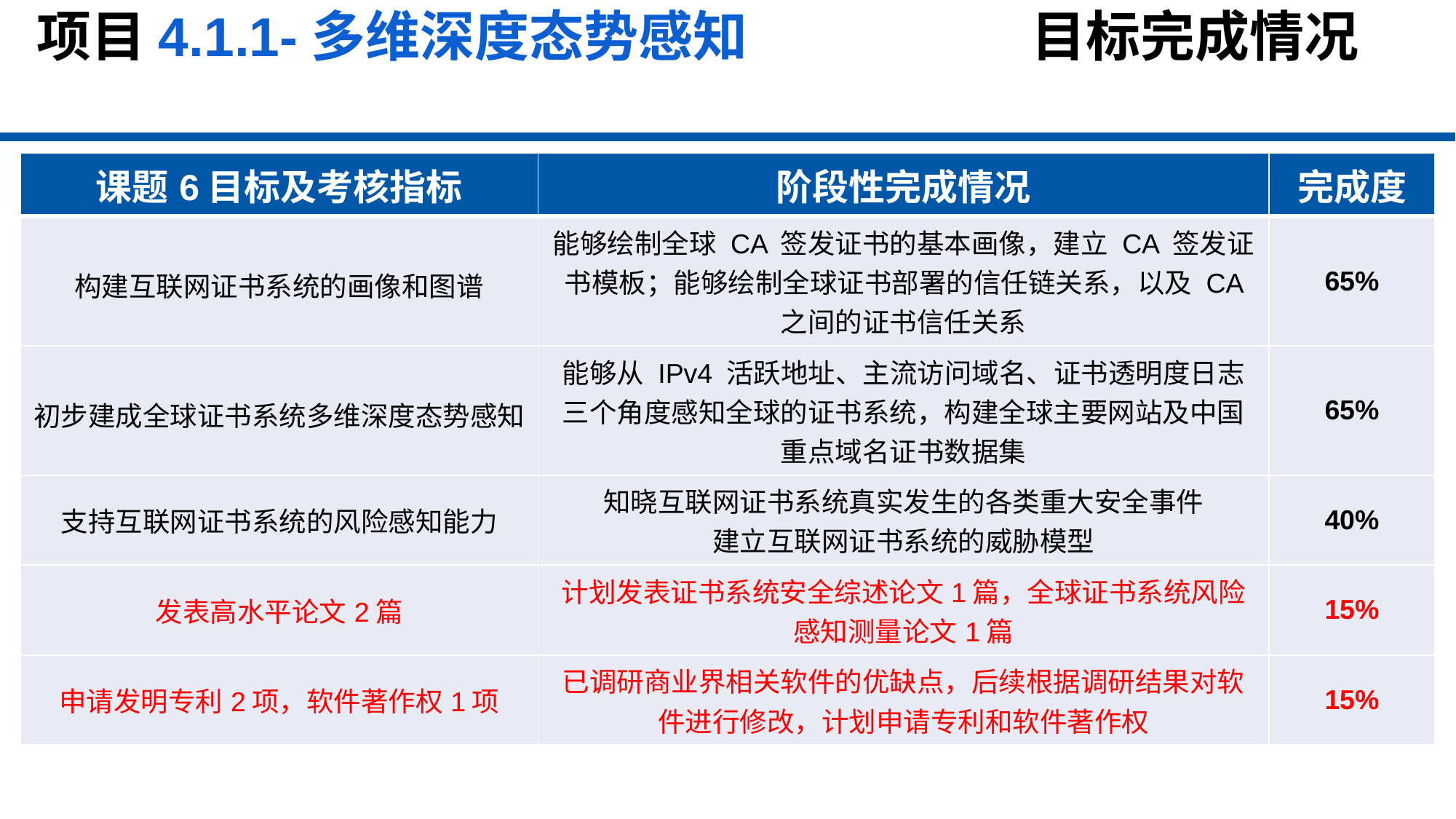

# 项目4.1.1-多维深度态势感知                       目标完成情况
| 课题6目标及考核指标 | 阶段性完成情况 | 完成度 |
| --- | --- | --- |
| 构建互联网证书系统的画像和图谱 | 能够绘制全球 CA 签发证书的基本画像，建立 CA 签发证书模板；能够绘制全球证书部署的信任链关系，以及 CA 之间的证书信任关系 | 65% |
| 初步建成全球证书系统多维深度态势感知 | 能够从 IPv4 活跃地址、主流访问域名、证书透明度日志三个角度感知全球的证书系统，构建全球主要网站及中国重点域名证书数据集 | 65% |
| 支持互联网证书系统的风险感知能力 | 知晓互联网证书系统真实发生的各类重大安全事件 建立互联网证书系统的威胁模型 | 40% |
| 发表高水平论文2篇 | 计划发表证书系统安全综述论文1篇，全球证书系统风险感知测量论文1篇 | 15% |
| 申请发明专利2项，软件著作权1项 | 已调研商业界相关软件的优缺点，后续根据调研结果对软件进行修改，计划申请专利和软件著作权 | 15% |